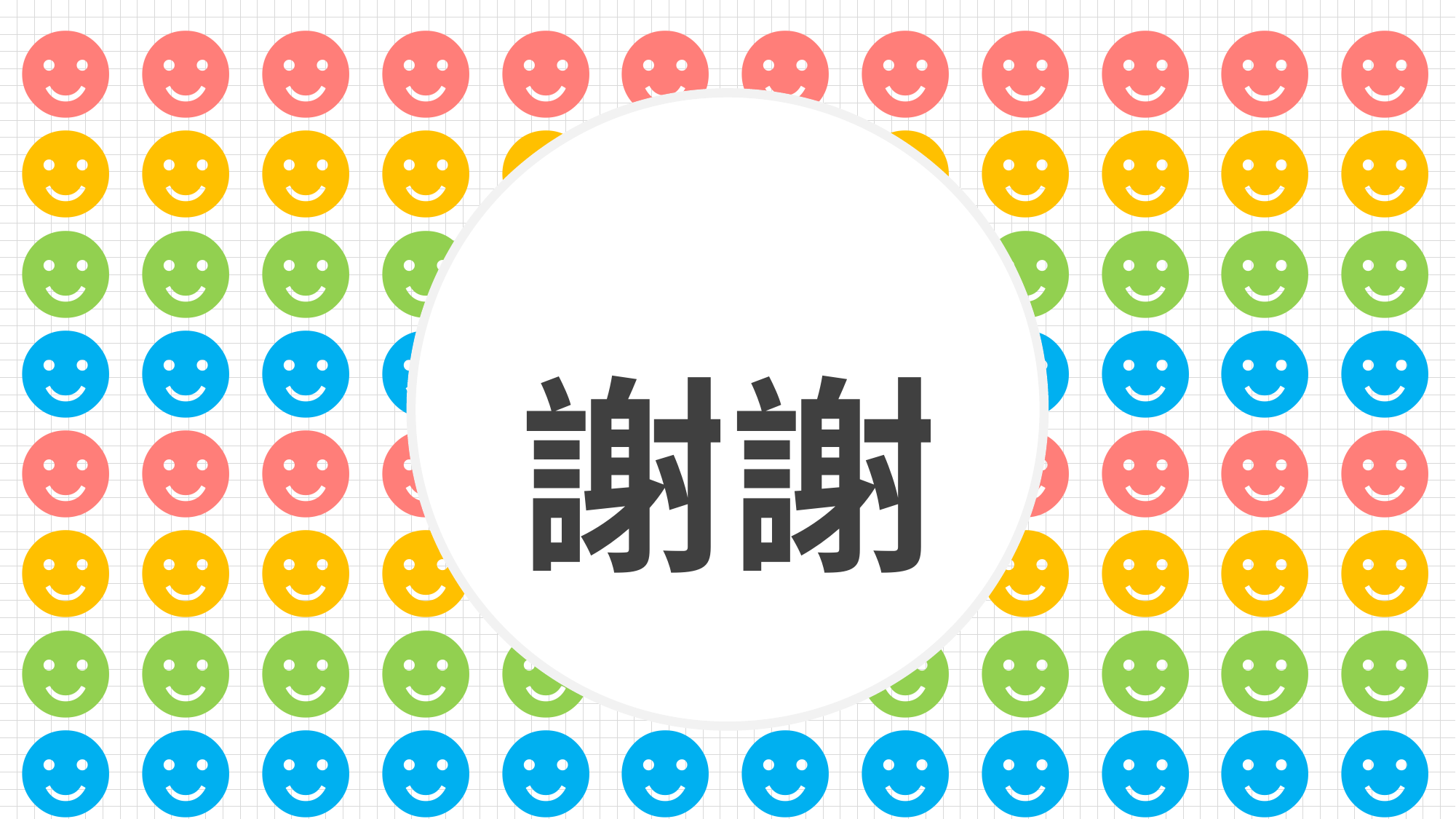

☻
☻
☻
☻
☻
☻
☻
☻
☻
☻
☻
☻
☻
☻
☻
☻
☻
☻
☻
☻
☻
☻
☻
☻
☻
☻
☻
☻
☻
☻
☻
☻
☻
☻
☻
☻
☻
☻
☻
☻
☻
☻
☻
☻
☻
☻
☻
☻
☻
☻
☻
☻
☻
☻
☻
☻
☻
☻
☻
☻
☻
☻
☻
☻
☻
☻
☻
☻
☻
☻
☻
☻
☻
☻
☻
☻
☻
☻
☻
☻
☻
☻
☻
☻
☻
☻
☻
☻
☻
☻
☻
☻
☻
☻
☻
☻

謝謝